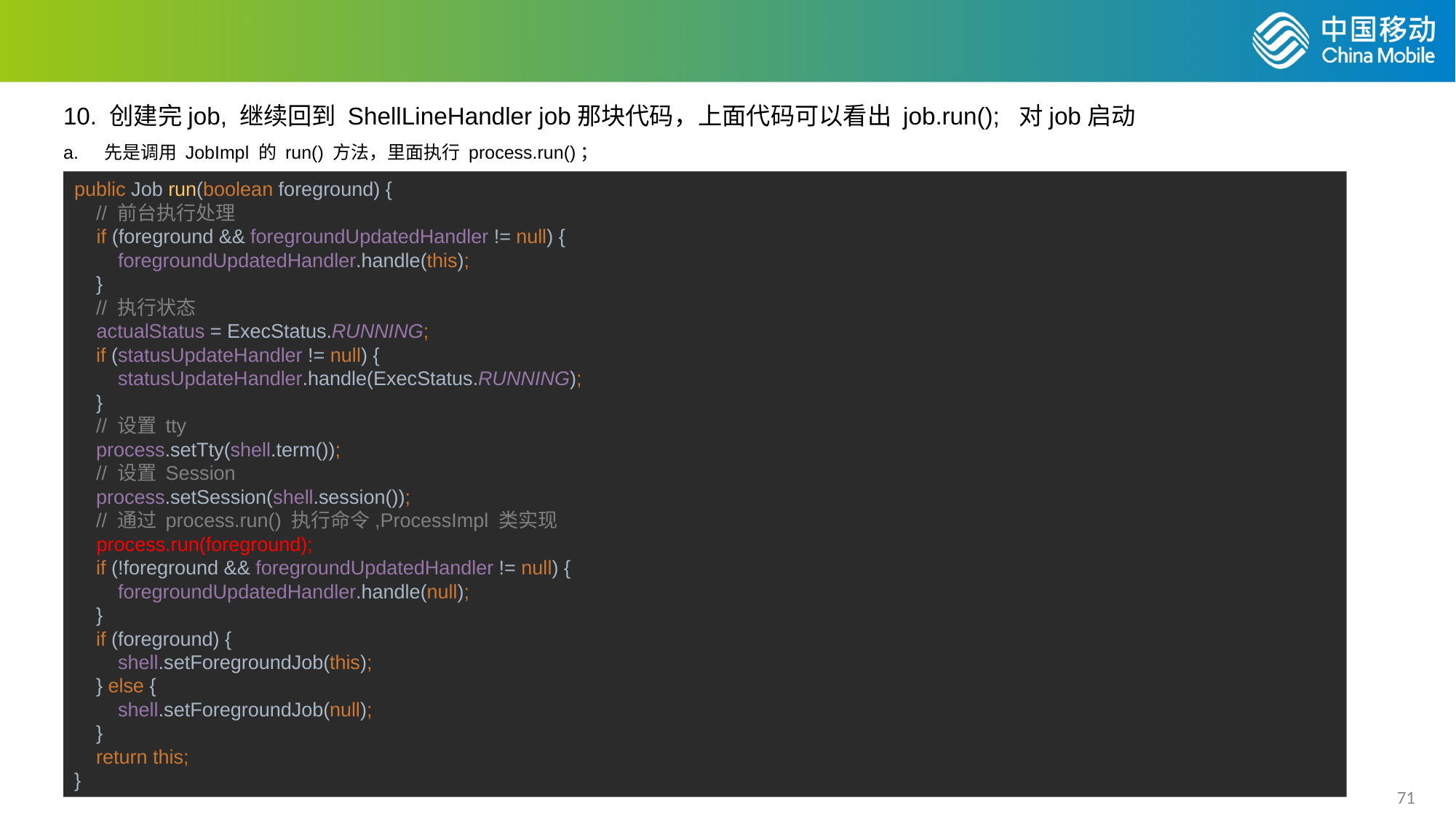

10. 创建完job, 继续回到 ShellLineHandler job那块代码，上面代码可以看出 job.run();  对job启动
先是调用 JobImpl 的 run() 方法，里面执行 process.run()；

public Job run(boolean foreground) {
    // 前台执行处理
    if (foreground && foregroundUpdatedHandler != null) {
        foregroundUpdatedHandler.handle(this);
    }
    // 执行状态
    actualStatus = ExecStatus.RUNNING;
    if (statusUpdateHandler != null) {
        statusUpdateHandler.handle(ExecStatus.RUNNING);
    }
    // 设置 tty
    process.setTty(shell.term());
    // 设置 Session
    process.setSession(shell.session());
    // 通过 process.run() 执行命令,ProcessImpl 类实现
    process.run(foreground);
    if (!foreground && foregroundUpdatedHandler != null) {
        foregroundUpdatedHandler.handle(null);
    }
    if (foreground) {
        shell.setForegroundJob(this);
    } else {
        shell.setForegroundJob(null);
    }
    return this;
}